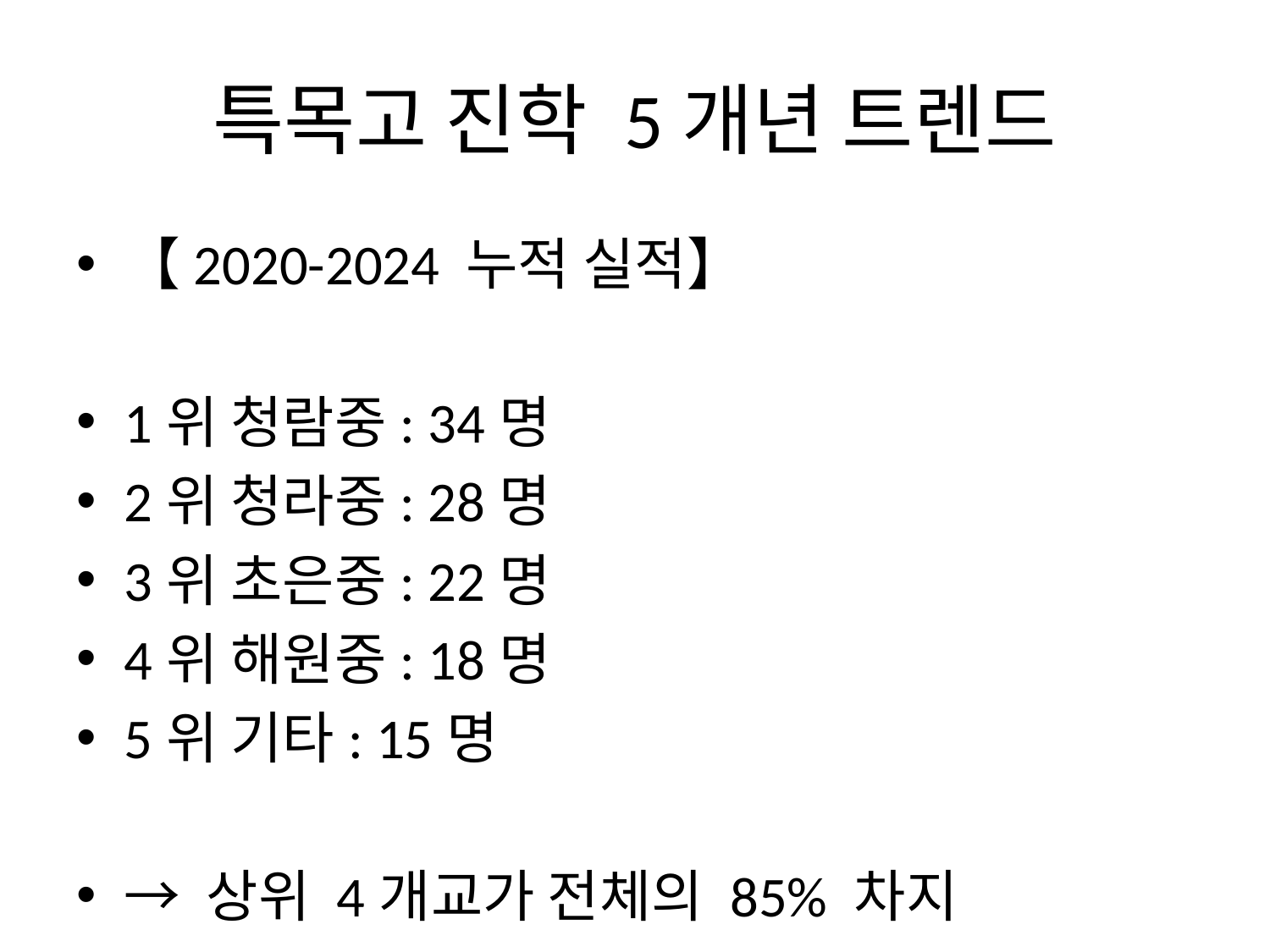

# 특목고 진학 5개년 트렌드
【2020-2024 누적 실적】

1위 청람중: 34명
2위 청라중: 28명
3위 초은중: 22명
4위 해원중: 18명
5위 기타: 15명

→ 상위 4개교가 전체의 85% 차지